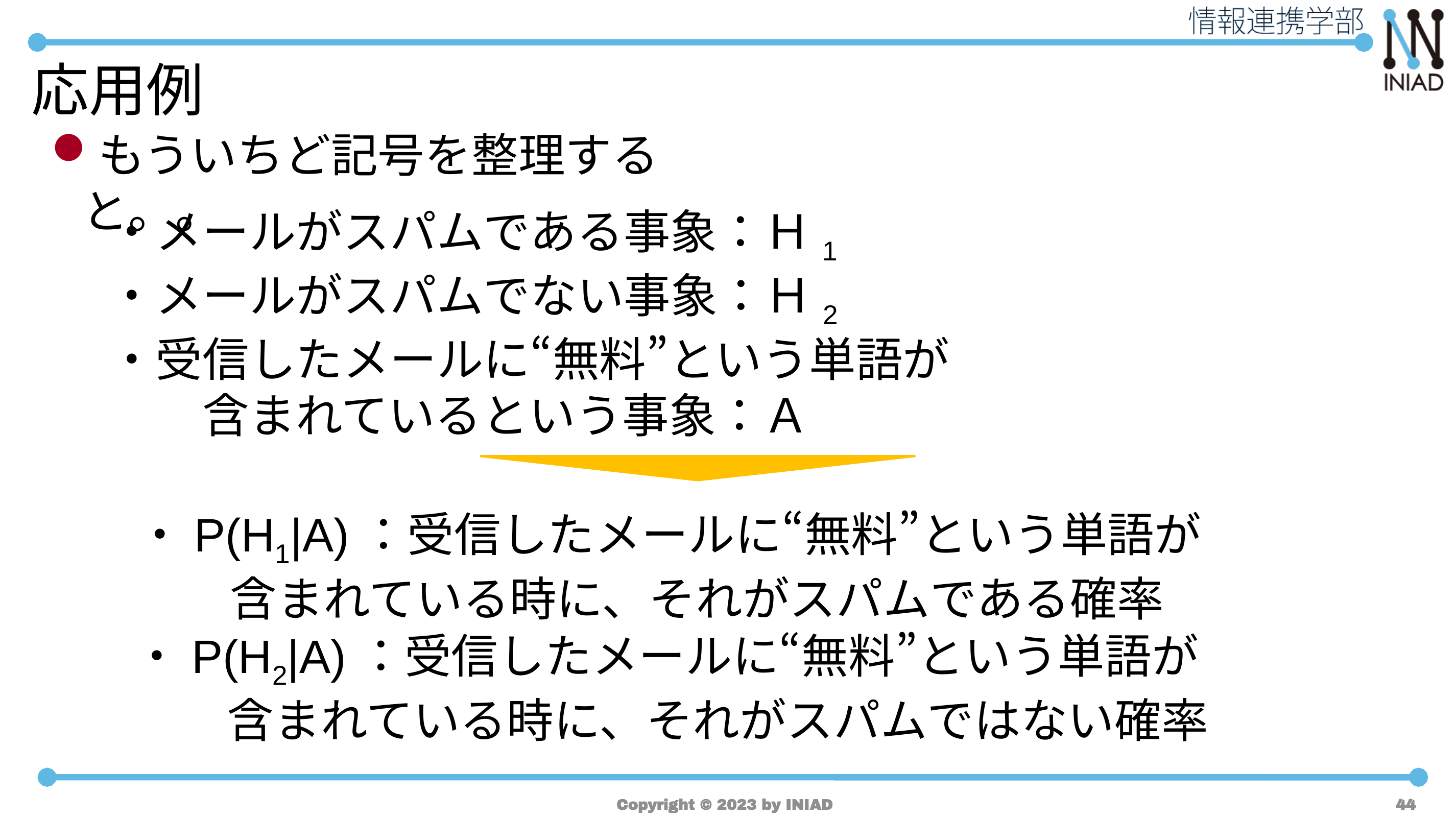

応用例
もういちど記号を整理すると。。
・メールがスパムである事象：Ｈ1
・メールがスパムでない事象：Ｈ2
・受信したメールに“無料”という単語が
　　含まれているという事象：Ａ

・P(H1|A)：受信したメールに“無料”という単語が
　　含まれている時に、それがスパムである確率
・P(H2|A)：受信したメールに“無料”という単語が
　　含まれている時に、それがスパムではない確率
Copyright © 2023 by INIAD
44